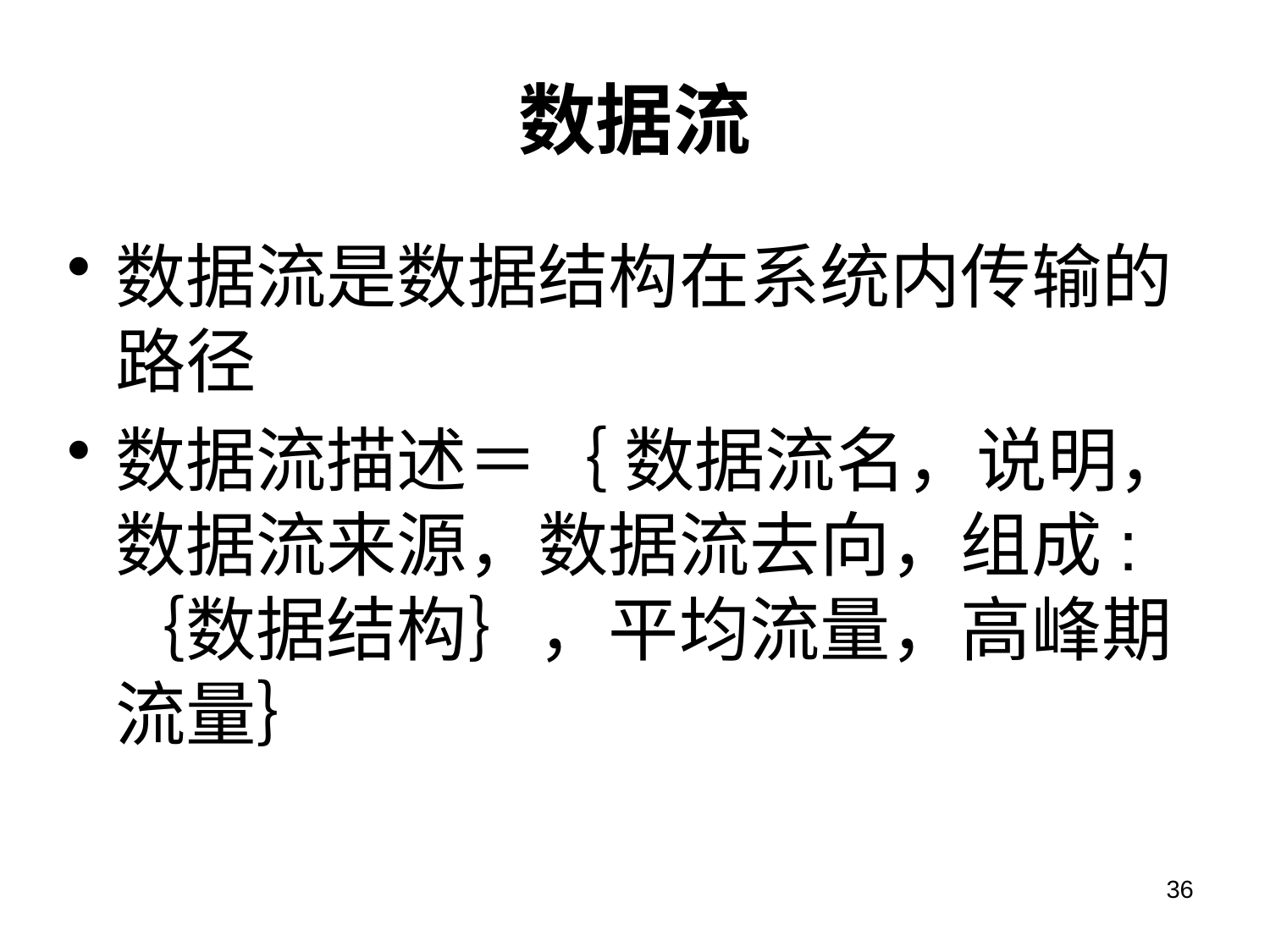

# 数据流
数据流是数据结构在系统内传输的路径
数据流描述＝｛ 数据流名，说明，数据流来源，数据流去向，组成:｛数据结构｝，平均流量，高峰期流量｝

36